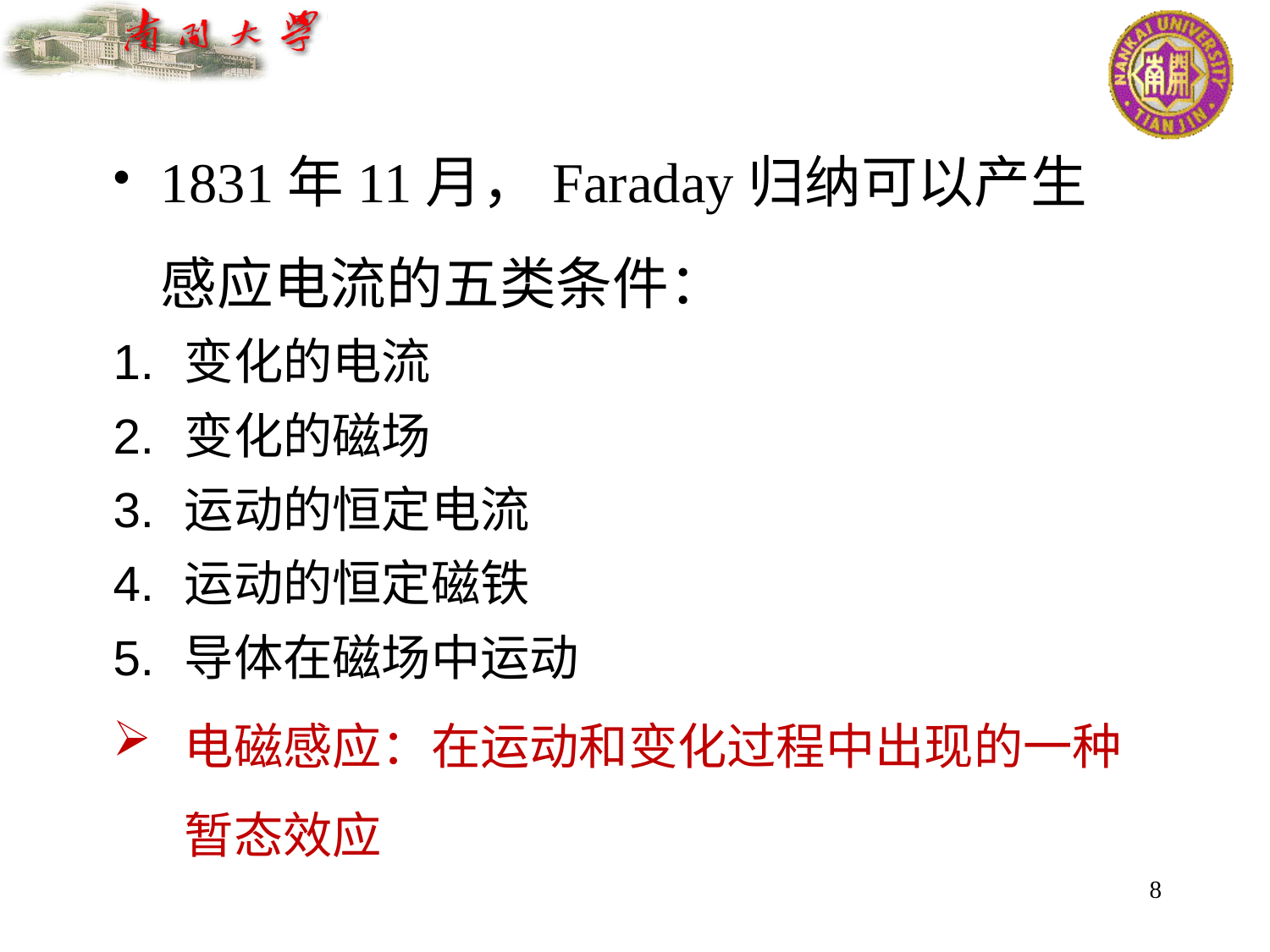

1831年11月，Faraday归纳可以产生感应电流的五类条件：
变化的电流
变化的磁场
运动的恒定电流
运动的恒定磁铁
导体在磁场中运动
电磁感应：在运动和变化过程中出现的一种暂态效应
8